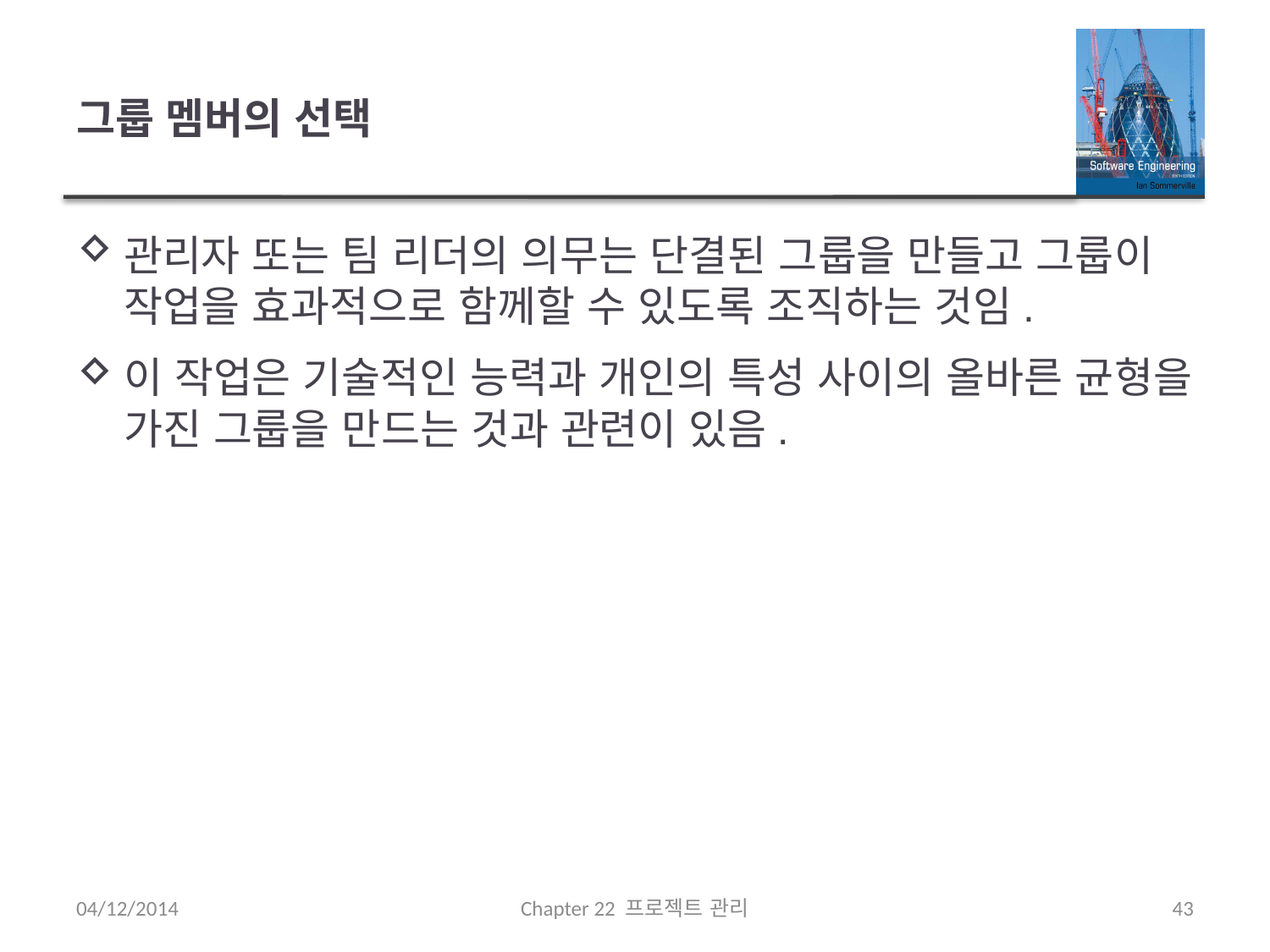

# 그룹 멤버의 선택
관리자 또는 팀 리더의 의무는 단결된 그룹을 만들고 그룹이 작업을 효과적으로 함께할 수 있도록 조직하는 것임.
이 작업은 기술적인 능력과 개인의 특성 사이의 올바른 균형을 가진 그룹을 만드는 것과 관련이 있음.
04/12/2014
Chapter 22 프로젝트 관리
43